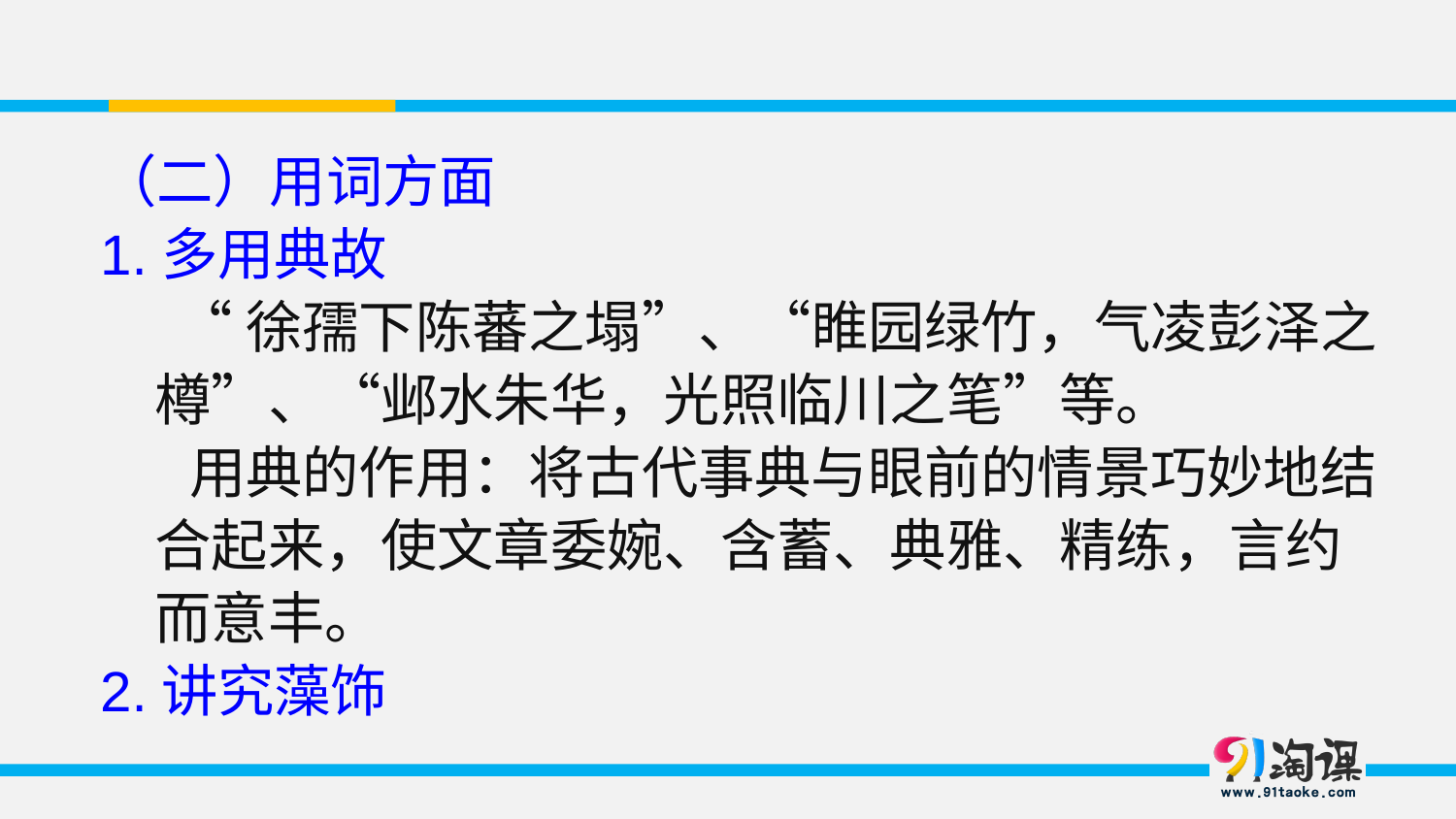

（二）用词方面
1.多用典故
      “徐孺下陈蕃之塌”、“睢园绿竹，气凌彭泽之樽”、“邺水朱华，光照临川之笔”等。
      用典的作用：将古代事典与眼前的情景巧妙地结合起来，使文章委婉、含蓄、典雅、精练，言约而意丰。
2.讲究藻饰